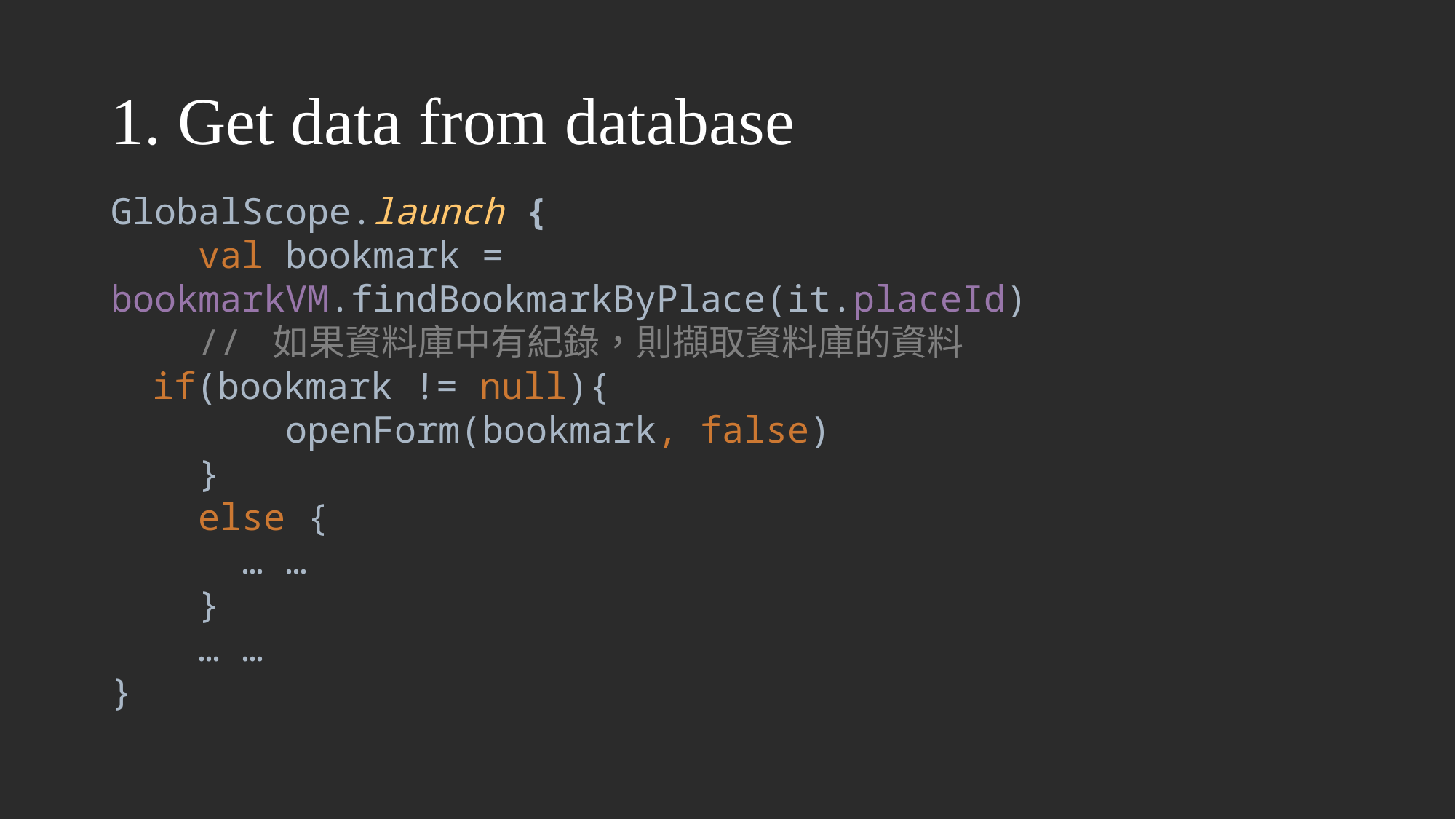

# 1. Get data from database
GlobalScope.launch {
    val bookmark = bookmarkVM.findBookmarkByPlace(it.placeId)
    // 如果資料庫中有紀錄，則擷取資料庫的資料
    if(bookmark != null){
        openForm(bookmark, false)
    }
    else {
      … …
    }
    … …
}